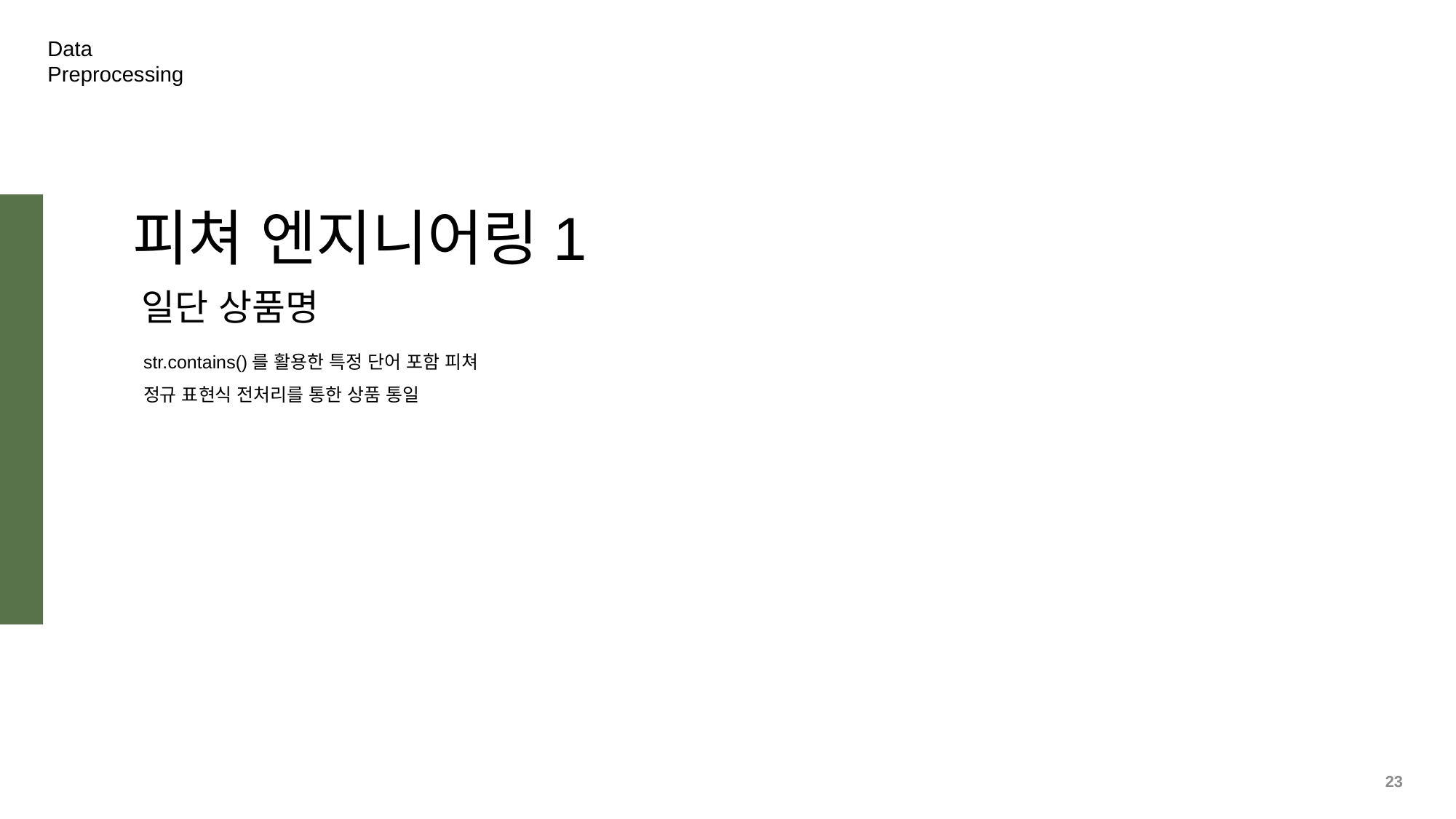

Data
Preprocessing
피쳐 엔지니어링1
일단 상품명
str.contains()를 활용한 특정 단어 포함 피쳐
정규 표현식 전처리를 통한 상품 통일

23